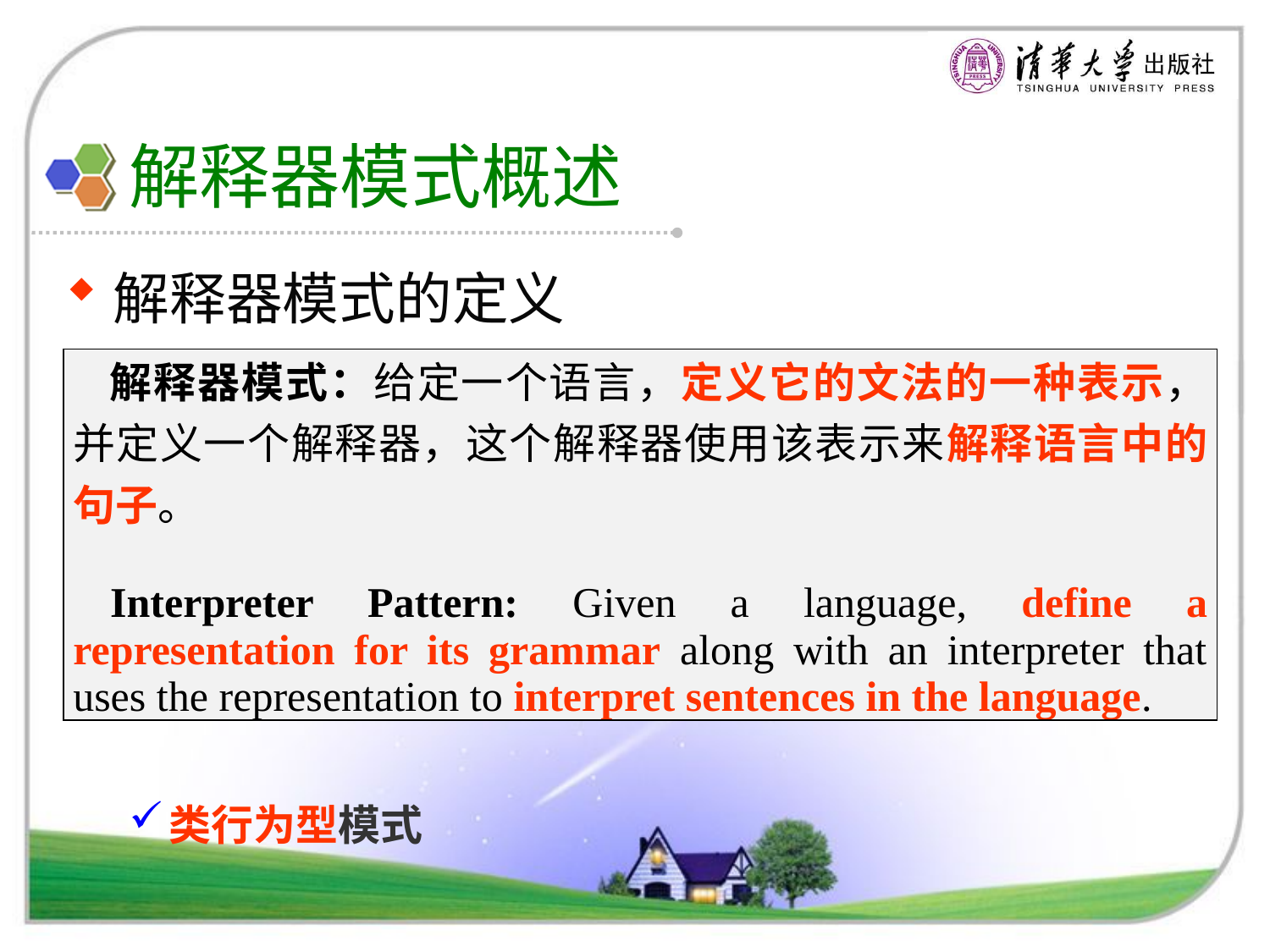

# 解释器模式概述
解释器模式的定义

类行为型模式
| 解释器模式：给定一个语言，定义它的文法的一种表示，并定义一个解释器，这个解释器使用该表示来解释语言中的句子。 Interpreter Pattern: Given a language, define a representation for its grammar along with an interpreter that uses the representation to interpret sentences in the language. |
| --- |